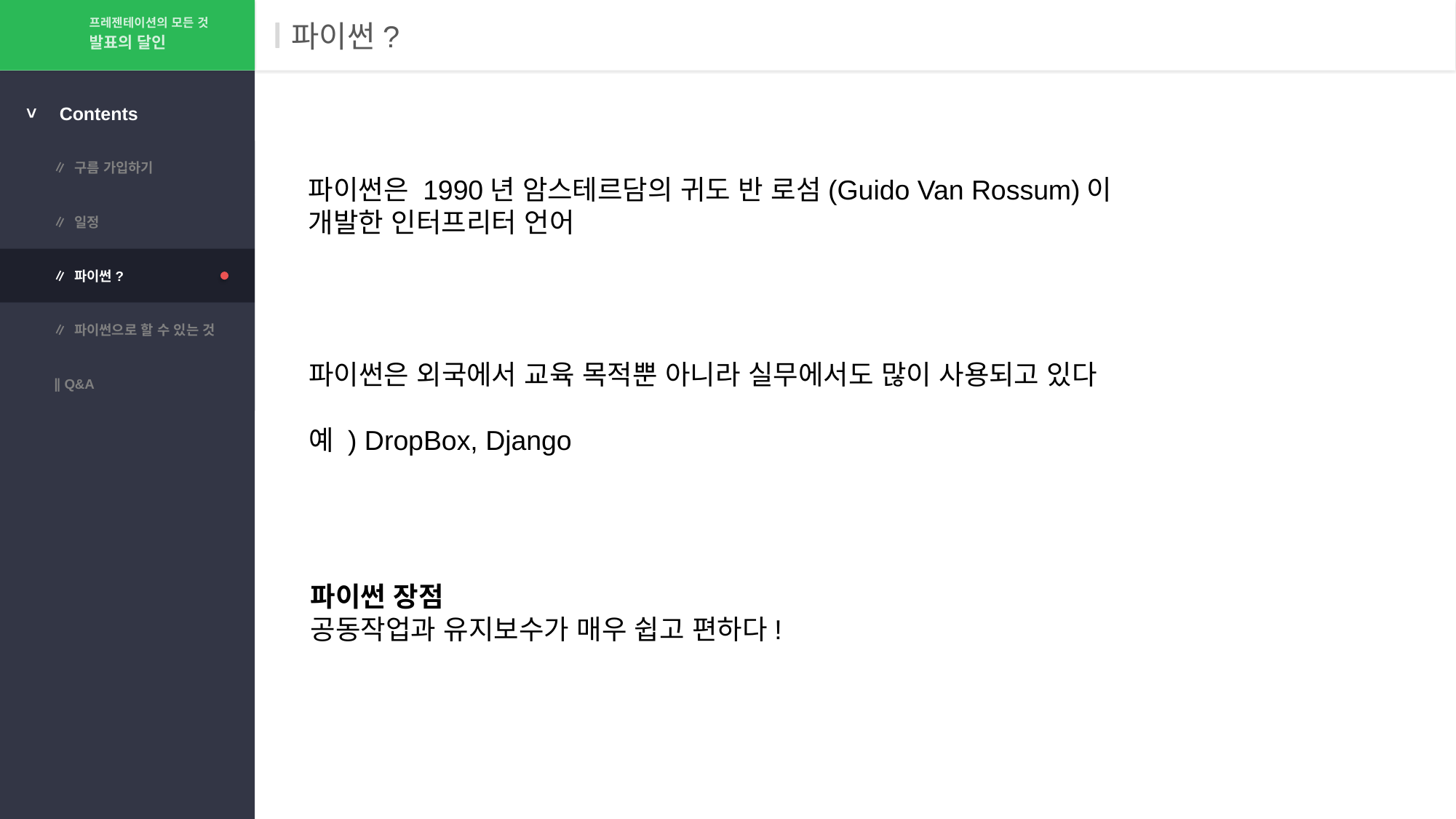

프레젠테이션의 모든 것
# 파이썬?
발표의 달인
>
Contents
∥ 구름 가입하기
파이썬은 1990년 암스테르담의 귀도 반 로섬(Guido Van Rossum)이 개발한 인터프리터 언어
∥ 일정
∥ 파이썬?

∥ 파이썬으로 할 수 있는 것
파이썬은 외국에서 교육 목적뿐 아니라 실무에서도 많이 사용되고 있다

예 ) DropBox, Django
∥ Q&A
파이썬 장점
공동작업과 유지보수가 매우 쉽고 편하다!